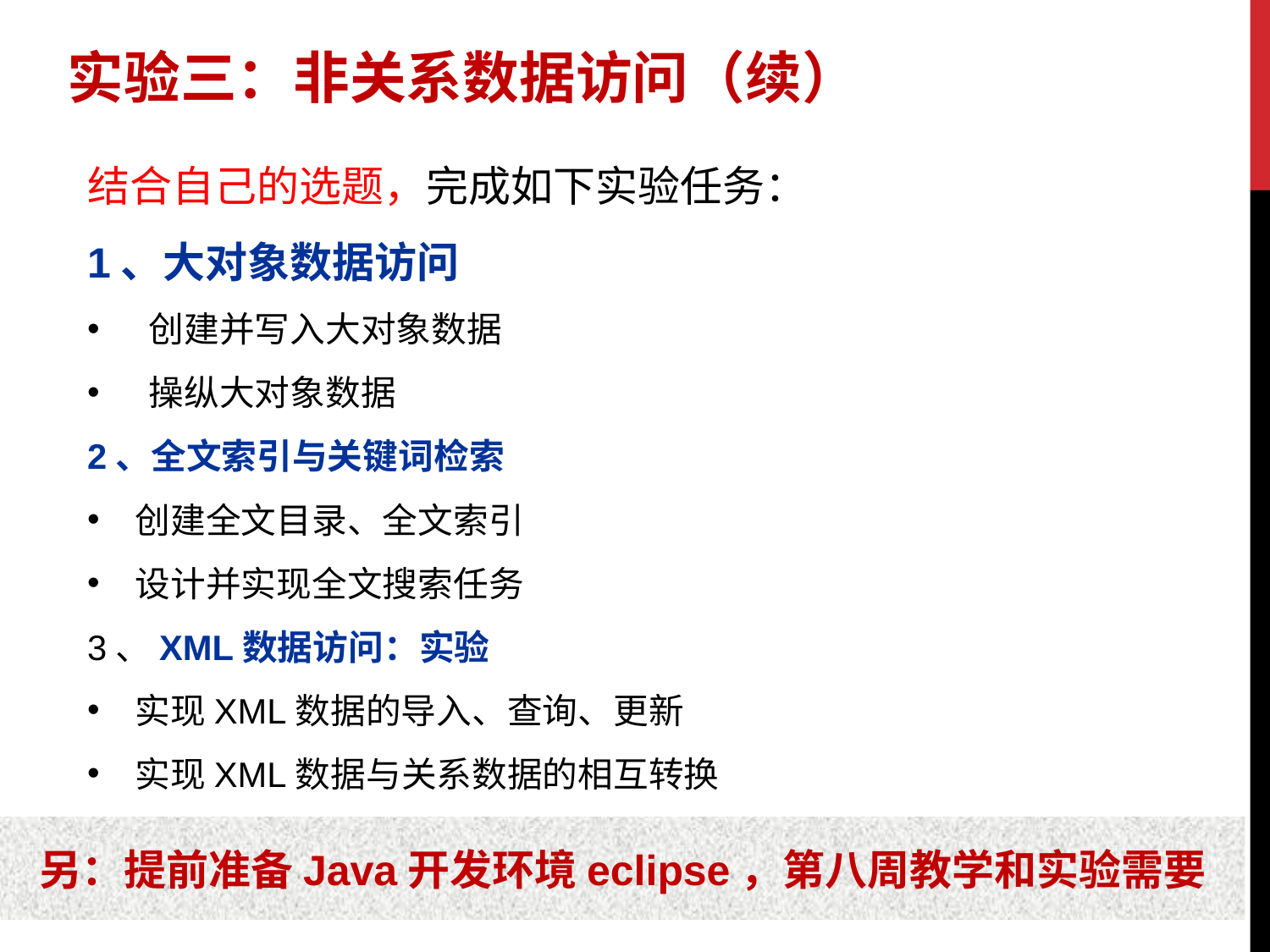

实验三：非关系数据访问（续）
结合自己的选题，完成如下实验任务：
1、大对象数据访问
创建并写入大对象数据
操纵大对象数据
2、全文索引与关键词检索
创建全文目录、全文索引
设计并实现全文搜索任务
3、XML数据访问：实验
实现XML数据的导入、查询、更新
实现XML数据与关系数据的相互转换
另：提前准备Java开发环境eclipse，第八周教学和实验需要